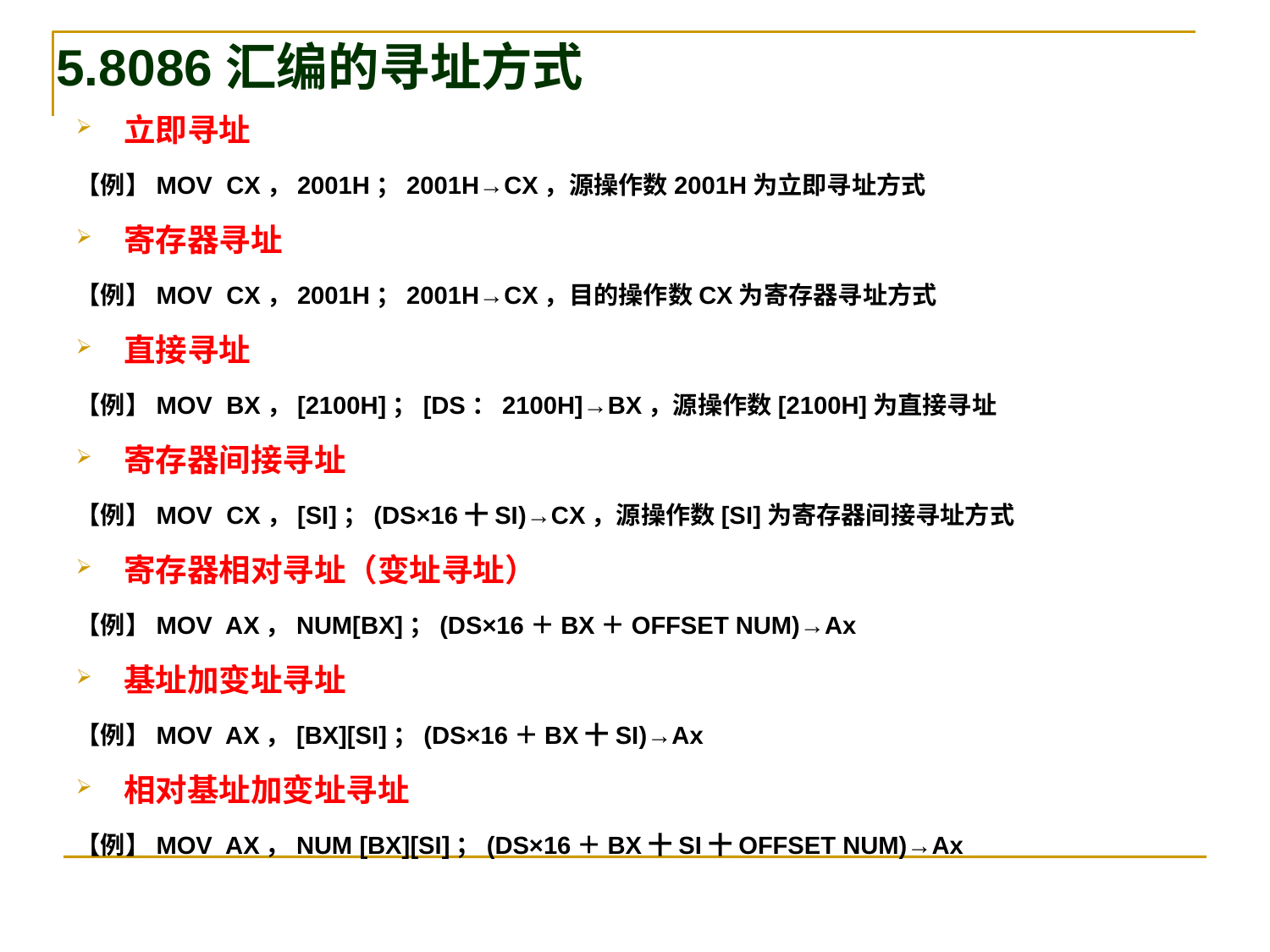

# 5.8086汇编的寻址方式
立即寻址
【例】MOV  CX，2001H；2001H→CX，源操作数2001H为立即寻址方式
寄存器寻址
【例】MOV  CX，2001H；2001H→CX，目的操作数CX为寄存器寻址方式
直接寻址
【例】MOV  BX，[2100H]；[DS：2100H]→BX，源操作数[2100H]为直接寻址
寄存器间接寻址
【例】MOV  CX，[SI]；(DS×16十SI)→CX，源操作数[SI]为寄存器间接寻址方式
寄存器相对寻址（变址寻址）
【例】MOV  AX，NUM[BX]；(DS×16＋BX＋OFFSET NUM)→Ax
基址加变址寻址
【例】MOV  AX，[BX][SI]；(DS×16＋BX十SI)→Ax
相对基址加变址寻址
【例】MOV  AX，NUM [BX][SI]；(DS×16＋BX十SI十OFFSET NUM)→Ax